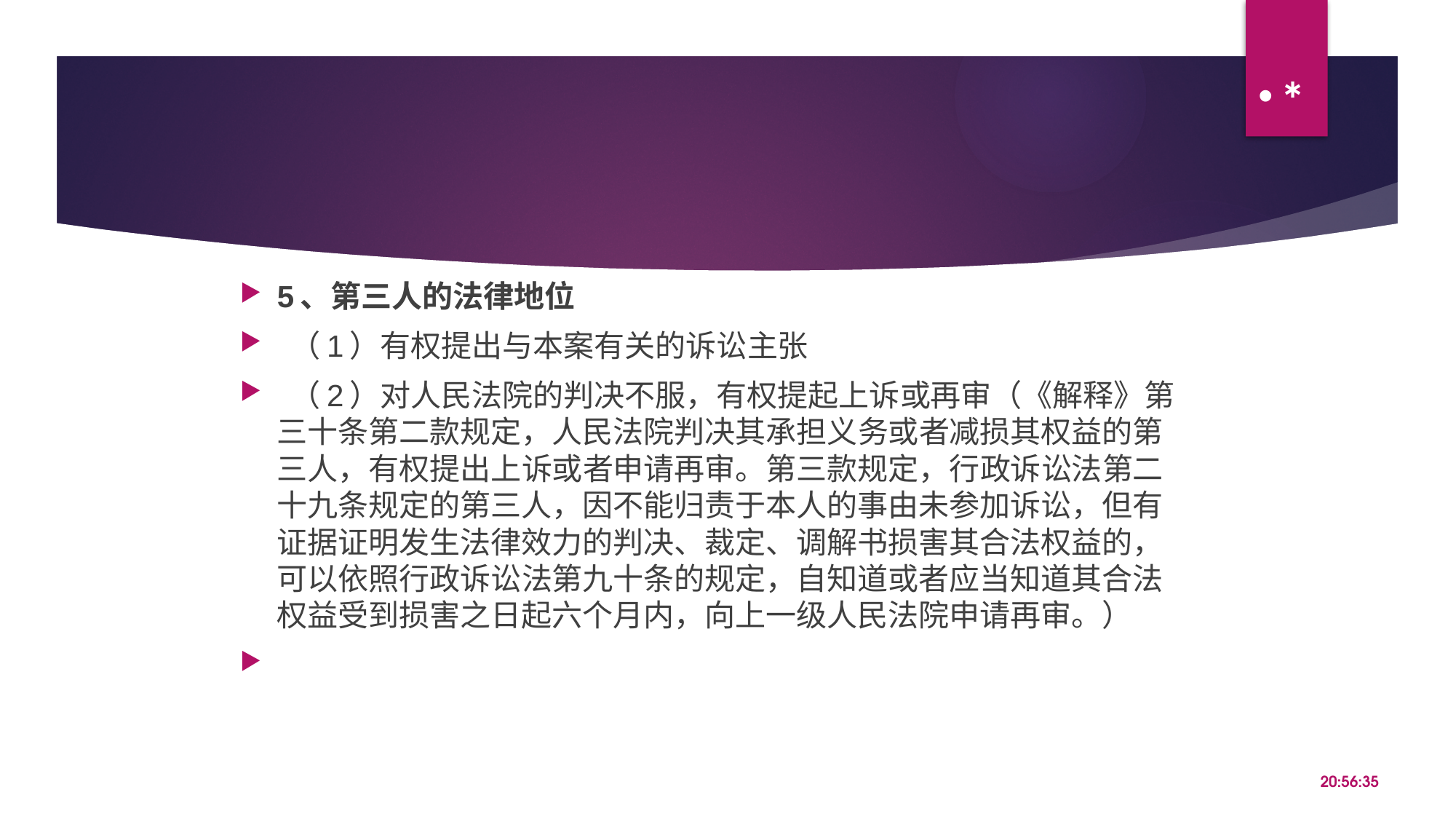

*
#
5、第三人的法律地位
 （1）有权提出与本案有关的诉讼主张
 （2）对人民法院的判决不服，有权提起上诉或再审（《解释》第三十条第二款规定，人民法院判决其承担义务或者减损其权益的第三人，有权提出上诉或者申请再审。第三款规定，行政诉讼法第二十九条规定的第三人，因不能归责于本人的事由未参加诉讼，但有证据证明发生法律效力的判决、裁定、调解书损害其合法权益的，可以依照行政诉讼法第九十条的规定，自知道或者应当知道其合法权益受到损害之日起六个月内，向上一级人民法院申请再审。）

20:56:35